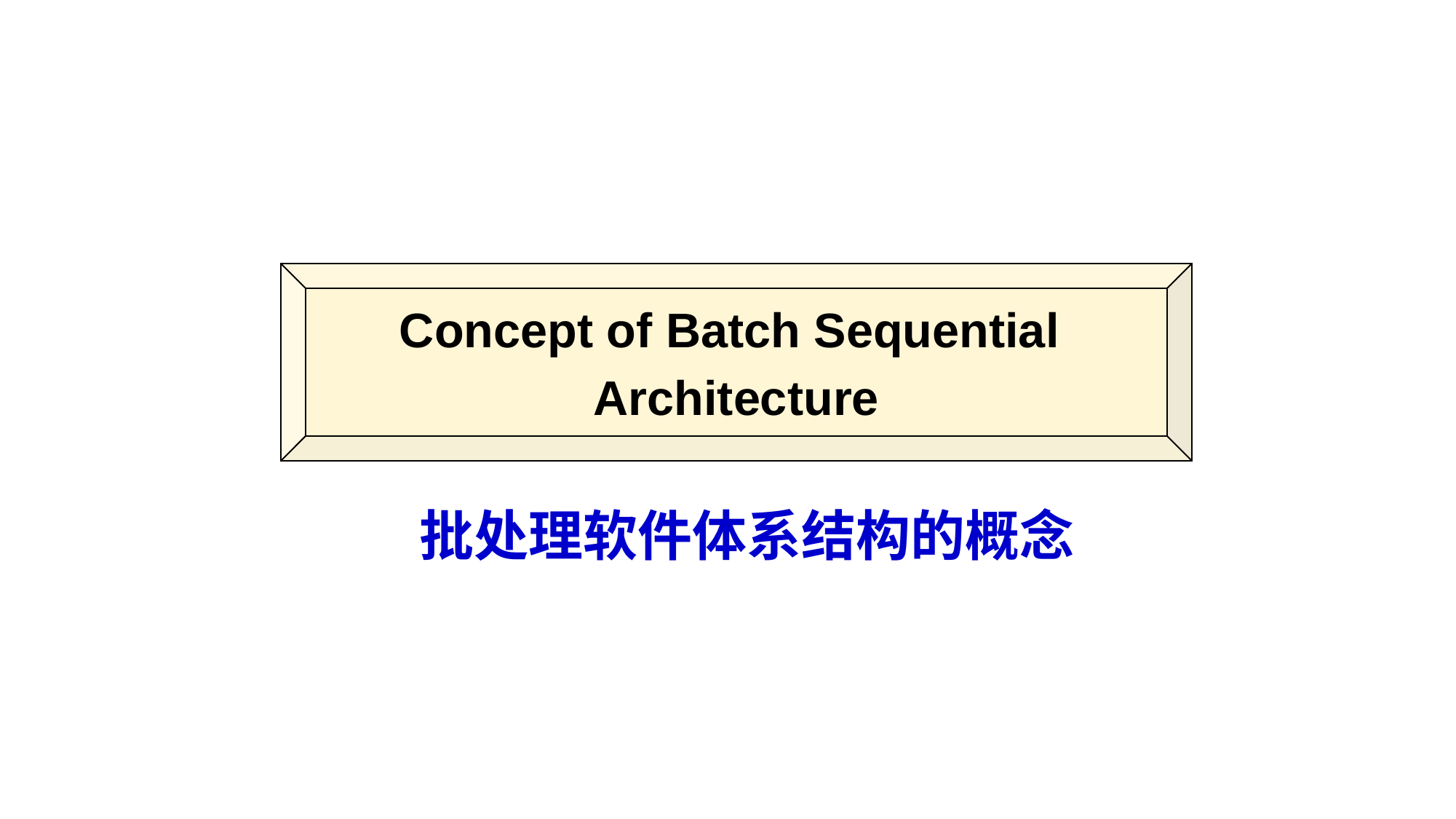

#
Concept of Batch Sequential
Architecture
批处理软件体系结构的概念